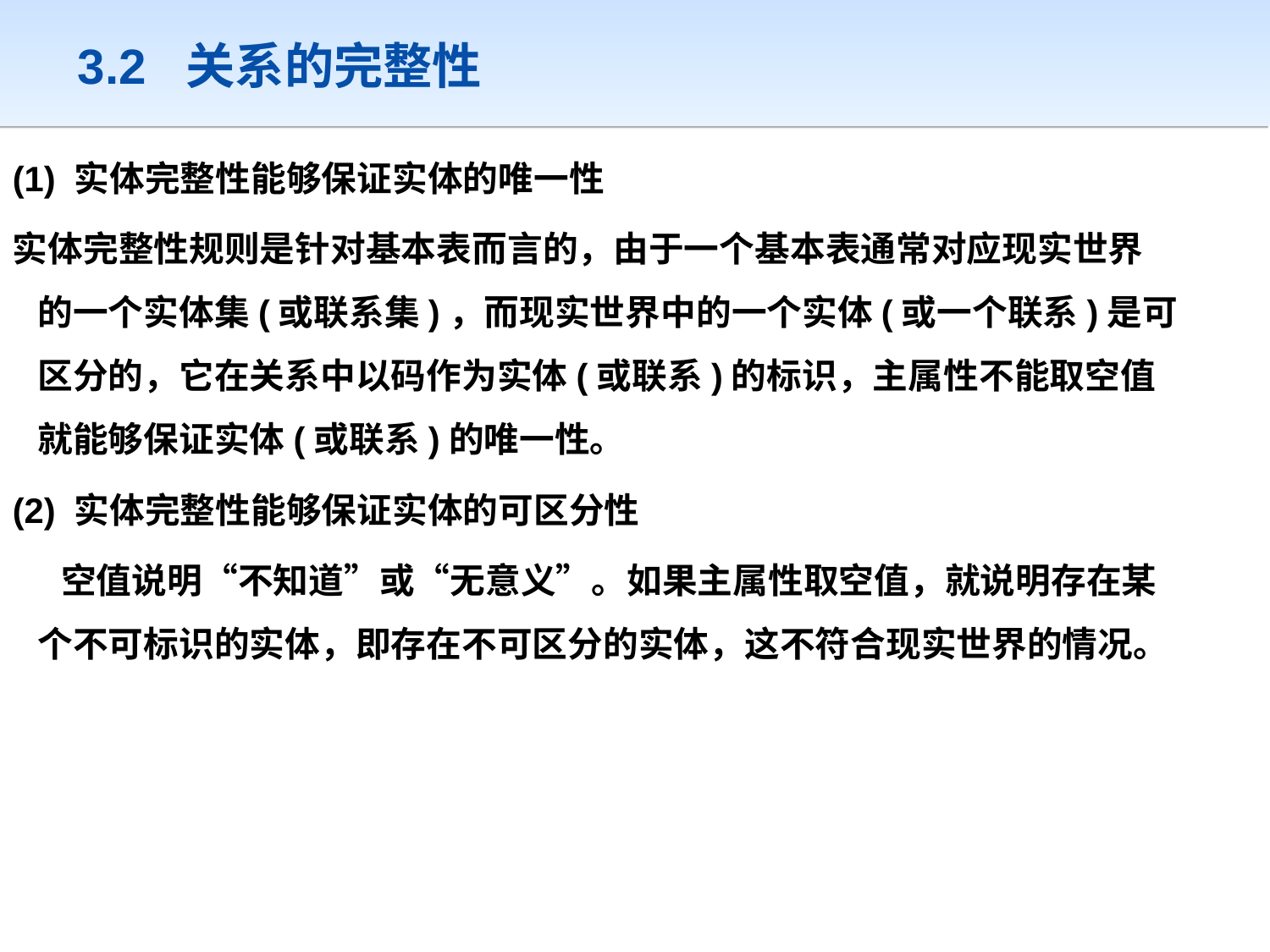

# 3.2  关系的完整性
(1) 实体完整性能够保证实体的唯一性
实体完整性规则是针对基本表而言的，由于一个基本表通常对应现实世界的一个实体集(或联系集)，而现实世界中的一个实体(或一个联系)是可区分的，它在关系中以码作为实体(或联系)的标识，主属性不能取空值就能够保证实体(或联系)的唯一性。
(2) 实体完整性能够保证实体的可区分性
     空值说明“不知道”或“无意义”。如果主属性取空值，就说明存在某个不可标识的实体，即存在不可区分的实体，这不符合现实世界的情况。